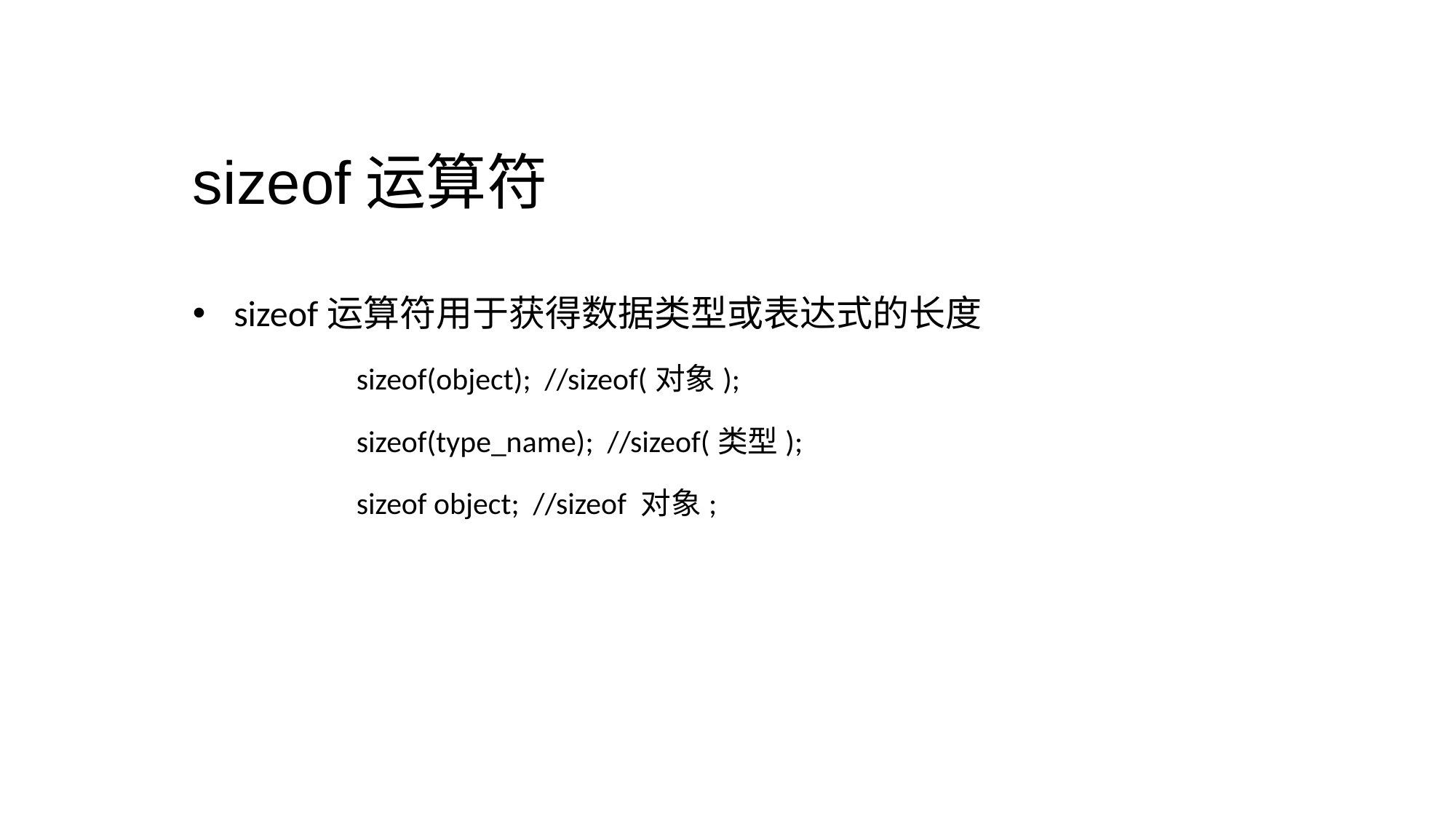

# sizeof运算符
sizeof运算符用于获得数据类型或表达式的长度
	sizeof(object);  //sizeof(对象);
	sizeof(type_name);  //sizeof(类型);
	sizeof object;  //sizeof 对象;